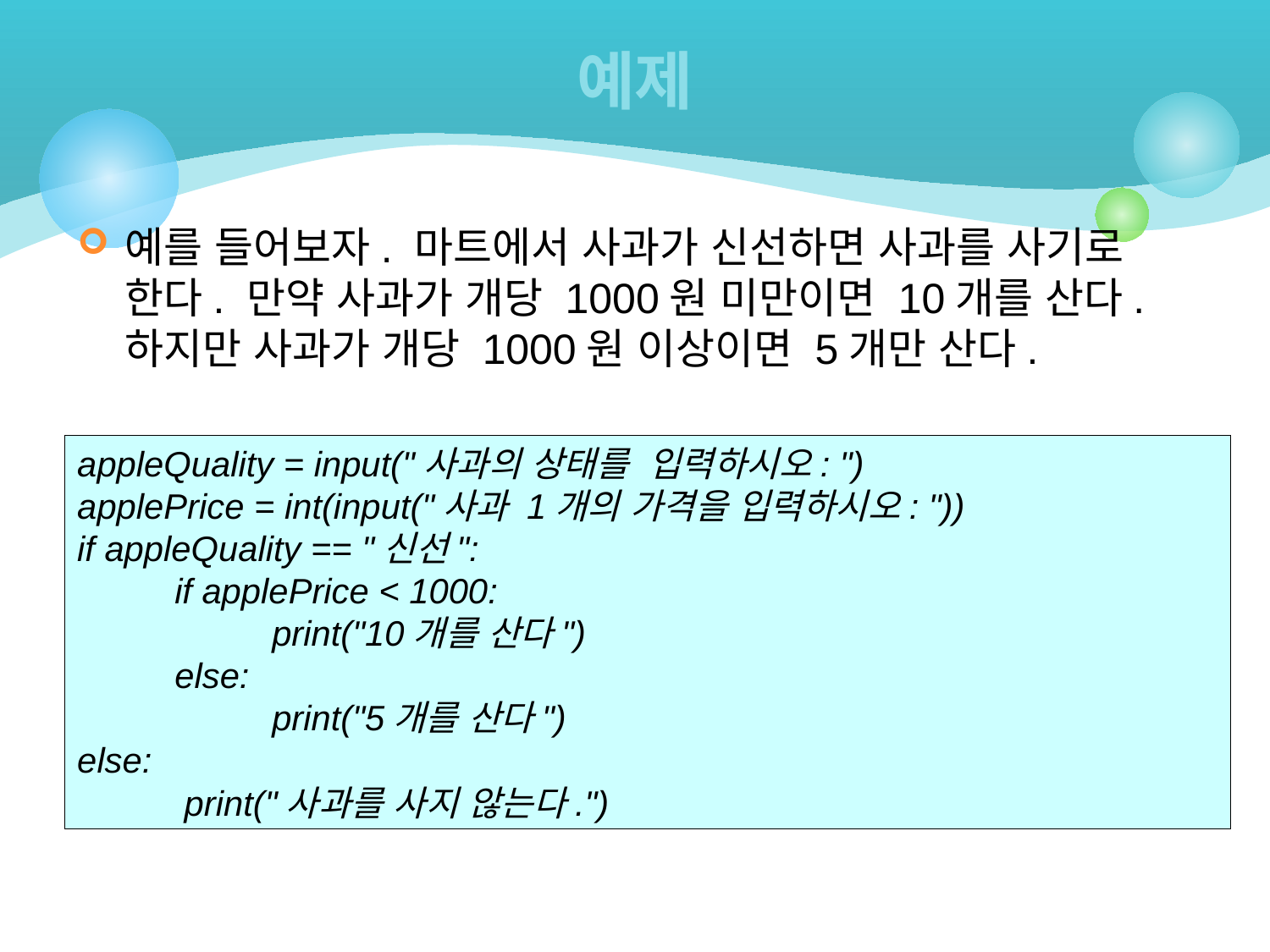

# 예제
예를 들어보자. 마트에서 사과가 신선하면 사과를 사기로 한다. 만약 사과가 개당 1000원 미만이면 10개를 산다. 하지만 사과가 개당 1000원 이상이면 5개만 산다.
appleQuality = input("사과의 상태를  입력하시오: ")
applePrice = int(input("사과 1개의 가격을 입력하시오: "))
if appleQuality == "신선":
          if applePrice < 1000:
                    print("10개를 산다")
          else:
                    print("5개를 산다")
else:
           print("사과를 사지 않는다.")